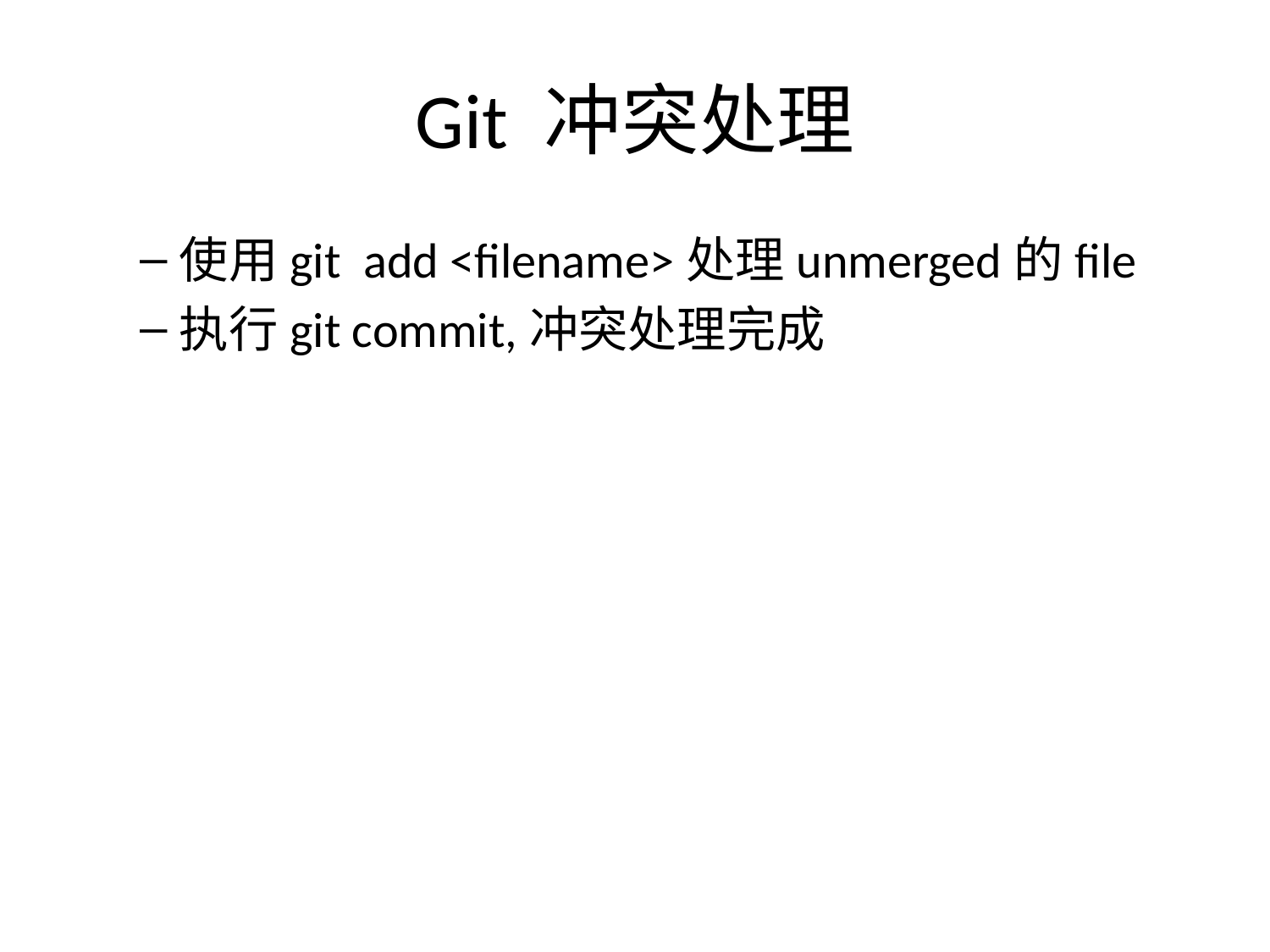

# Git 冲突处理
使用git  add <filename>处理unmerged的file
执行git commit,冲突处理完成